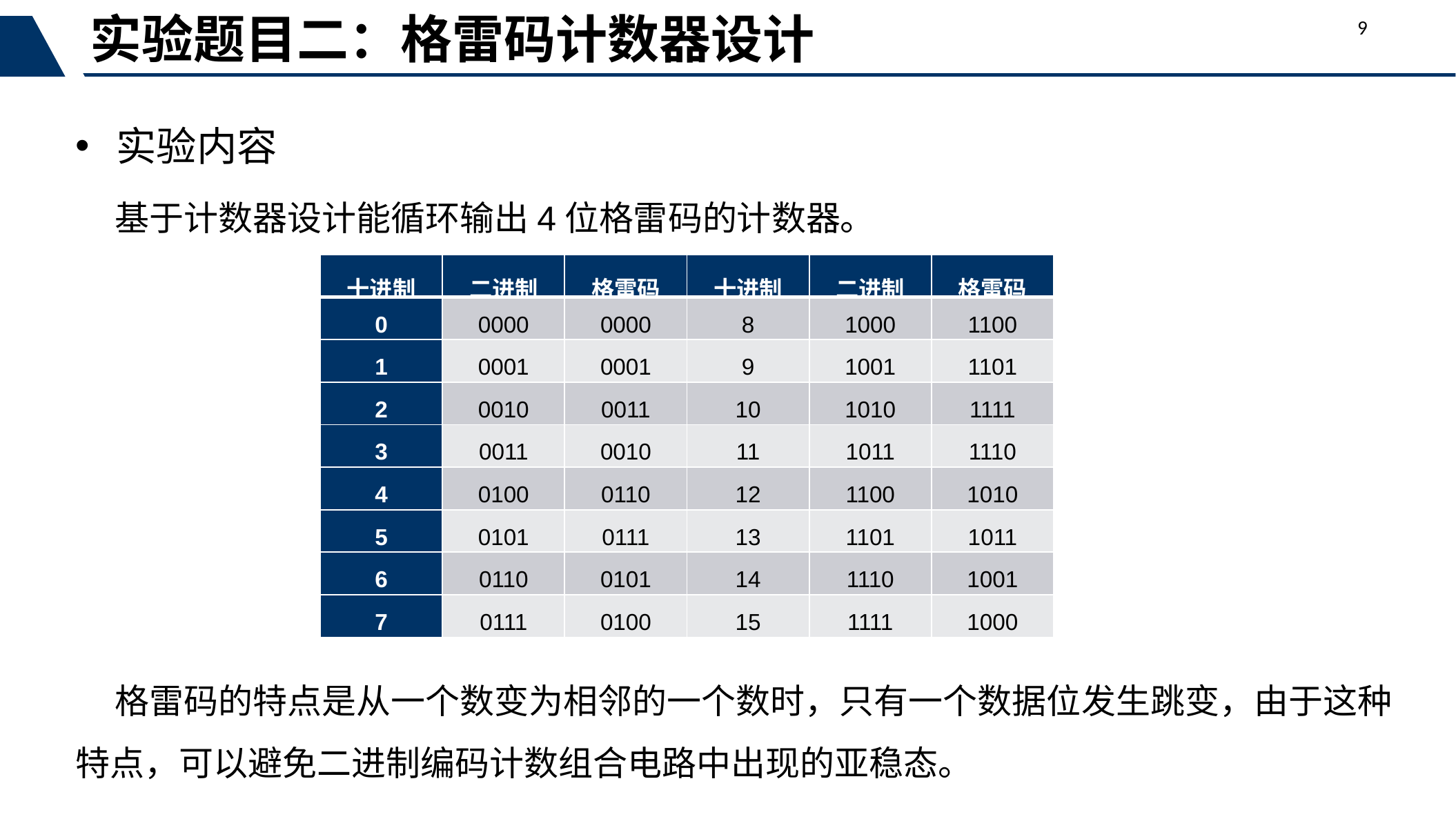

实验题目二：格雷码计数器设计
9

实验内容
    基于计数器设计能循环输出4位格雷码的计数器。

    格雷码的特点是从一个数变为相邻的一个数时，只有一个数据位发生跳变，由于这种特点，可以避免二进制编码计数组合电路中出现的亚稳态。

| 十进制 | 二进制 | 格雷码 | 十进制 | 二进制 | 格雷码 |
| --- | --- | --- | --- | --- | --- |
| 0 | 0000 | 0000 | 8 | 1000 | 1100 |
| 1 | 0001 | 0001 | 9 | 1001 | 1101 |
| 2 | 0010 | 0011 | 10 | 1010 | 1111 |
| 3 | 0011 | 0010 | 11 | 1011 | 1110 |
| 4 | 0100 | 0110 | 12 | 1100 | 1010 |
| 5 | 0101 | 0111 | 13 | 1101 | 1011 |
| 6 | 0110 | 0101 | 14 | 1110 | 1001 |
| 7 | 0111 | 0100 | 15 | 1111 | 1000 |